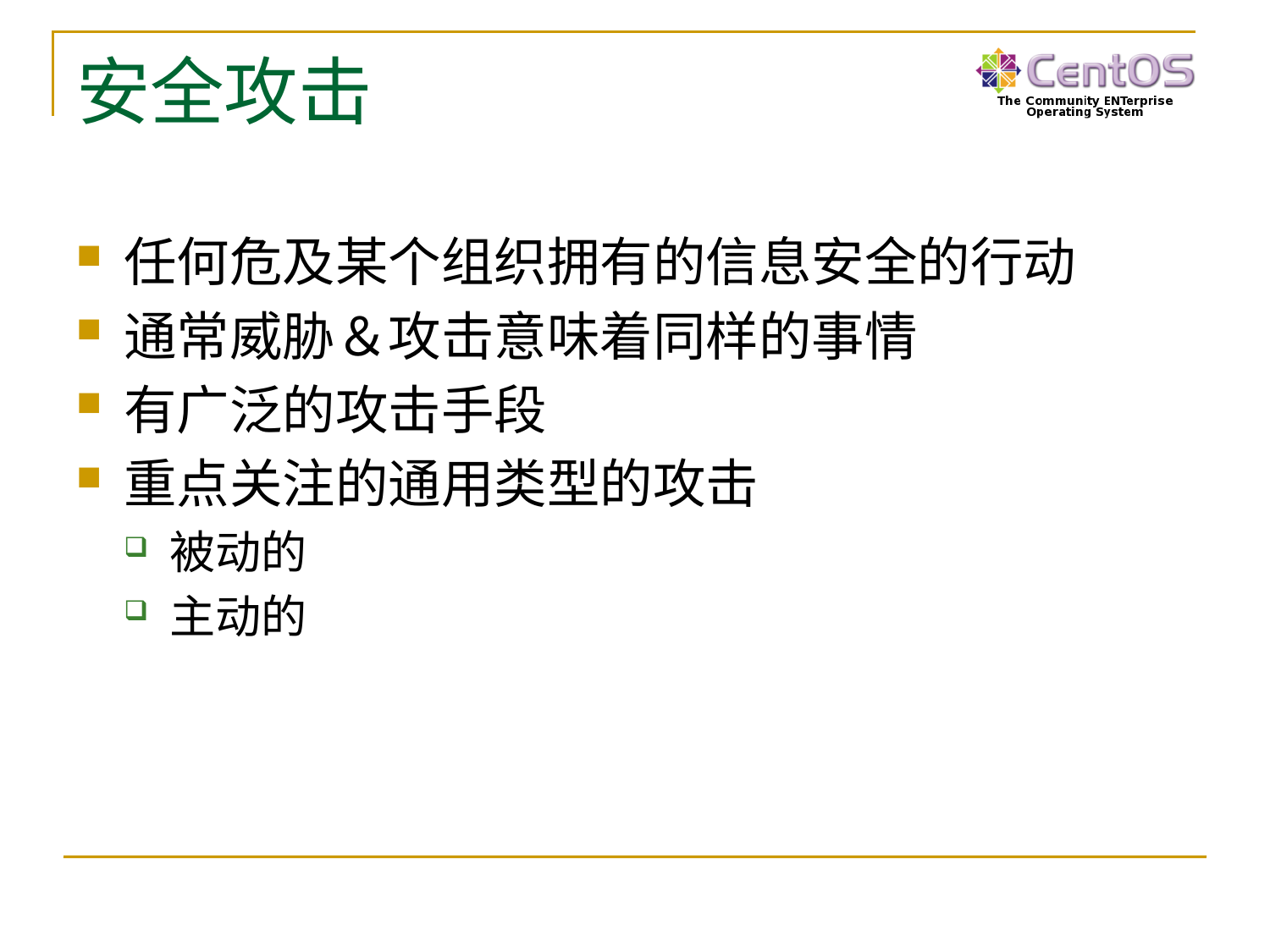

# 安全攻击
任何危及某个组织拥有的信息安全的行动
通常威胁＆攻击意味着同样的事情
有广泛的攻击手段
重点关注的通用类型的攻击
被动的
主动的